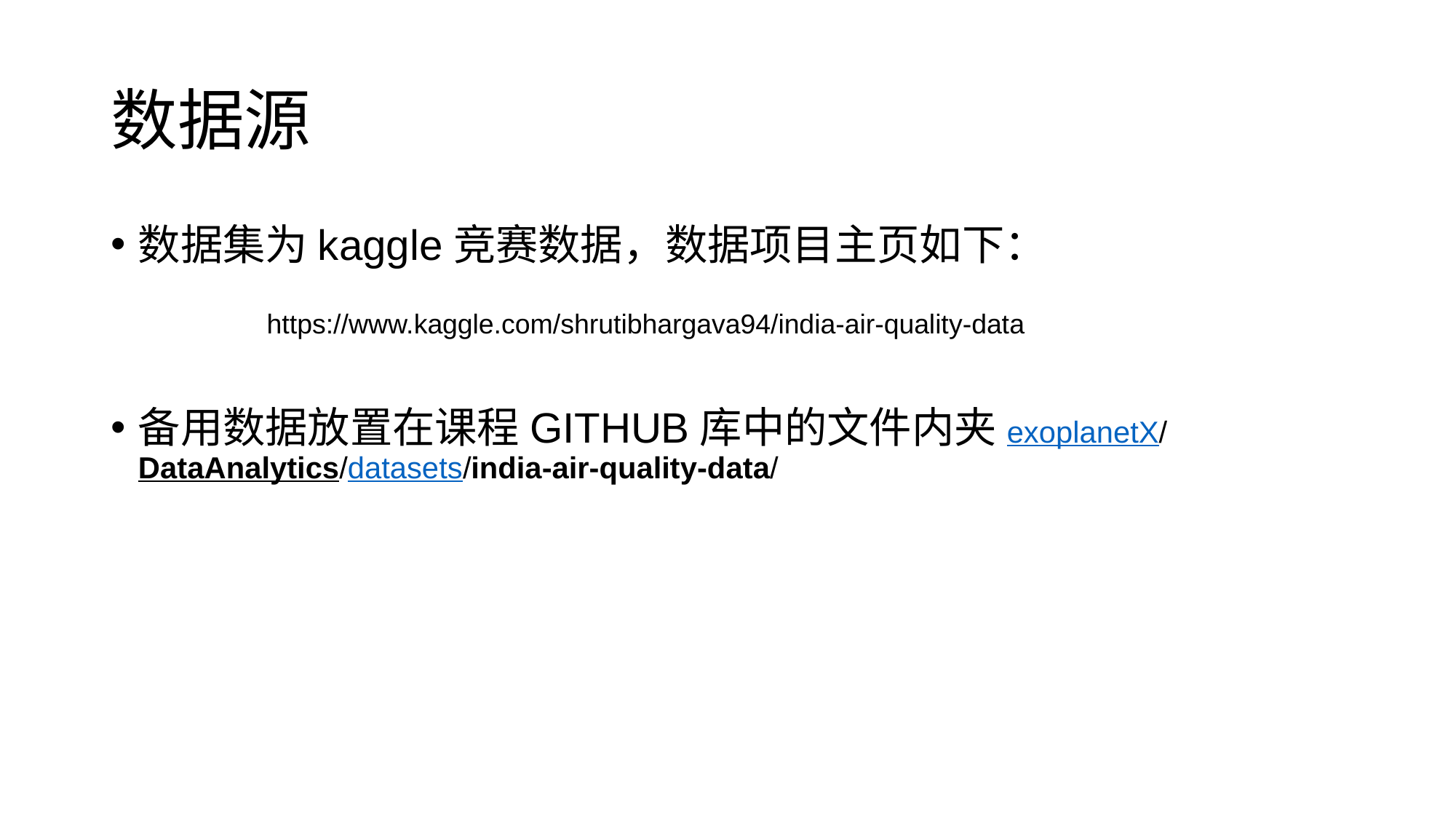

# 数据源
数据集为kaggle竞赛数据，数据项目主页如下：

备用数据放置在课程GITHUB库中的文件内夹exoplanetX/DataAnalytics/datasets/india-air-quality-data/
https://www.kaggle.com/shrutibhargava94/india-air-quality-data